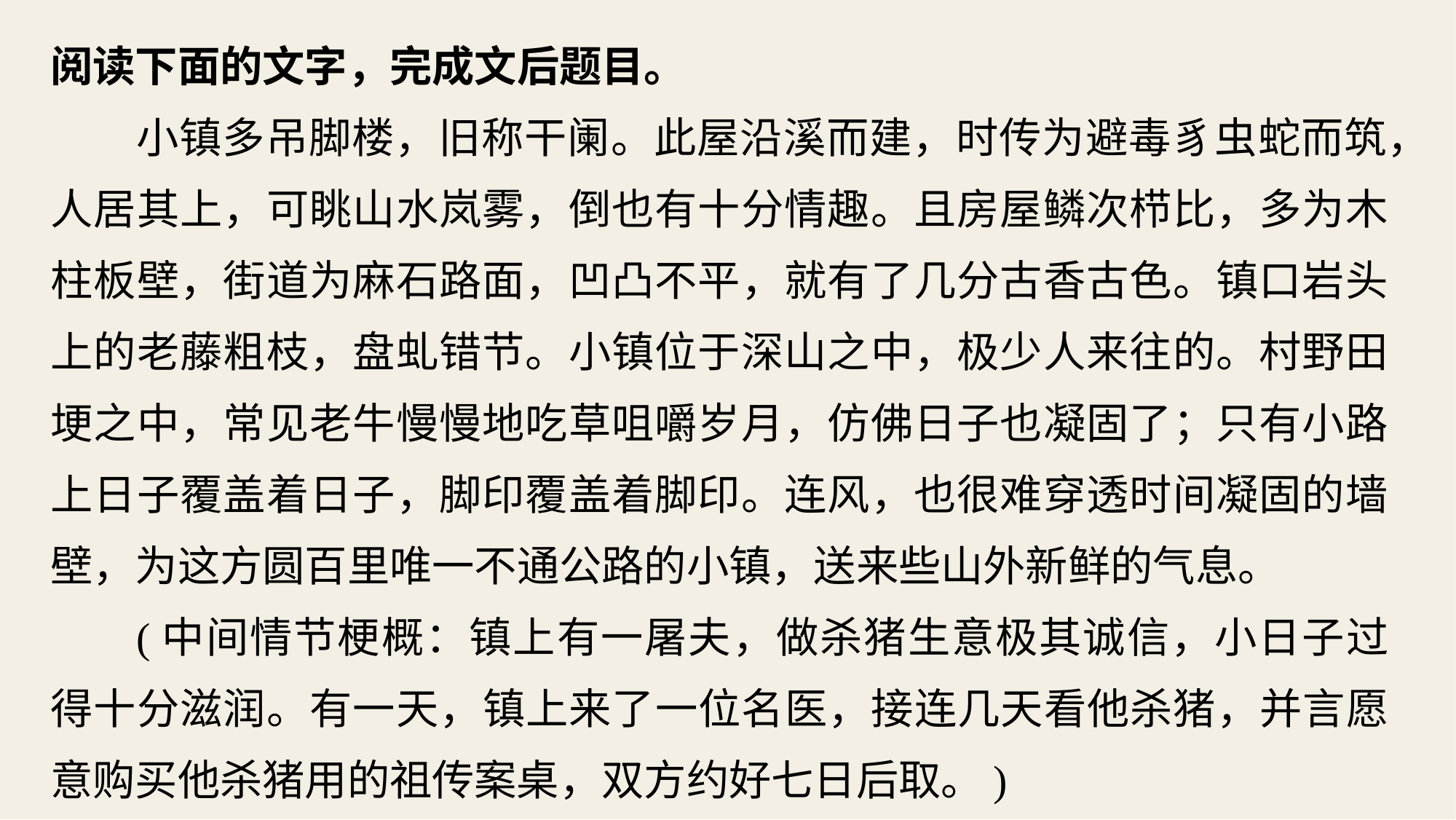

阅读下面的文字，完成文后题目。
小镇多吊脚楼，旧称干阑。此屋沿溪而建，时传为避毒豸虫蛇而筑，人居其上，可眺山水岚雾，倒也有十分情趣。且房屋鳞次栉比，多为木柱板壁，街道为麻石路面，凹凸不平，就有了几分古香古色。镇口岩头上的老藤粗枝，盘虬错节。小镇位于深山之中，极少人来往的。村野田埂之中，常见老牛慢慢地吃草咀嚼岁月，仿佛日子也凝固了；只有小路上日子覆盖着日子，脚印覆盖着脚印。连风，也很难穿透时间凝固的墙壁，为这方圆百里唯一不通公路的小镇，送来些山外新鲜的气息。
(中间情节梗概：镇上有一屠夫，做杀猪生意极其诚信，小日子过得十分滋润。有一天，镇上来了一位名医，接连几天看他杀猪，并言愿意购买他杀猪用的祖传案桌，双方约好七日后取。)